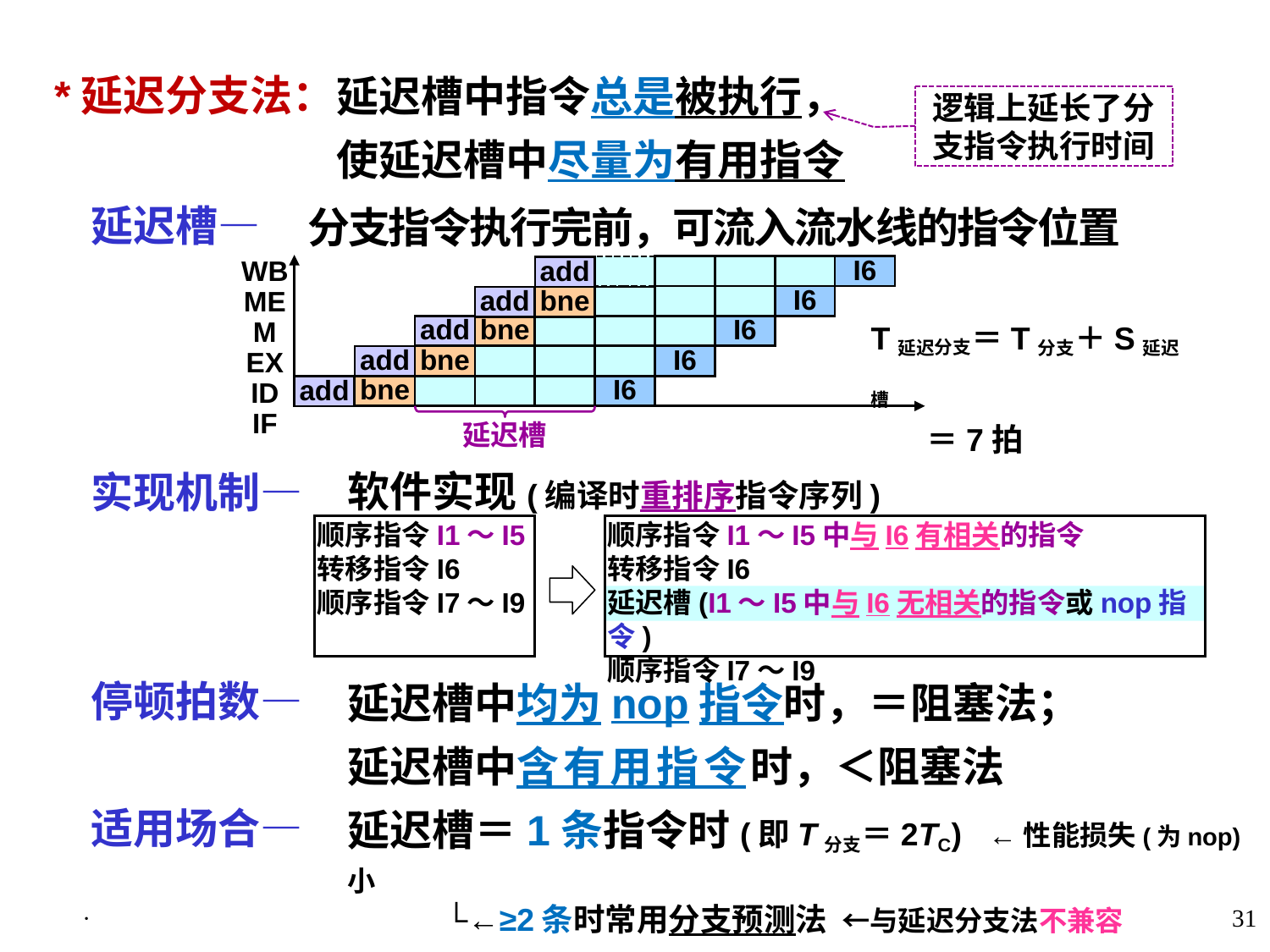

*延迟分支法：

    延迟槽—

    实现机制—

    停顿拍数—

    适用场合—
  延迟槽中指令总是被执行，
  使延迟槽中尽量为有用指令
分支指令执行完前，可流入流水线的指令位置
逻辑上延长了分支指令执行时间
WB
MEM
EX
ID
IF

I6

add
I6

add

bne
add

I6
bne

add
bne

I6
bne

I6
add
延迟槽
T延迟分支＝T分支＋S延迟槽
      ＝7拍
软件实现(编译时重排序指令序列)

延迟槽中均为nop指令时，＝阻塞法；
延迟槽中含有用指令时，＜阻塞法
延迟槽＝1条指令时(即T分支＝2TC)   ←性能损失(为nop)小
           └←≥2条时常用分支预测法  ←与延迟分支法不兼容
顺序指令I1～I5
转移指令I6
顺序指令I7～I9
顺序指令I1～I5中与I6有相关的指令
转移指令I6
延迟槽(I1～I5中与I6无相关的指令或nop指令)
顺序指令I7～I9

·
31